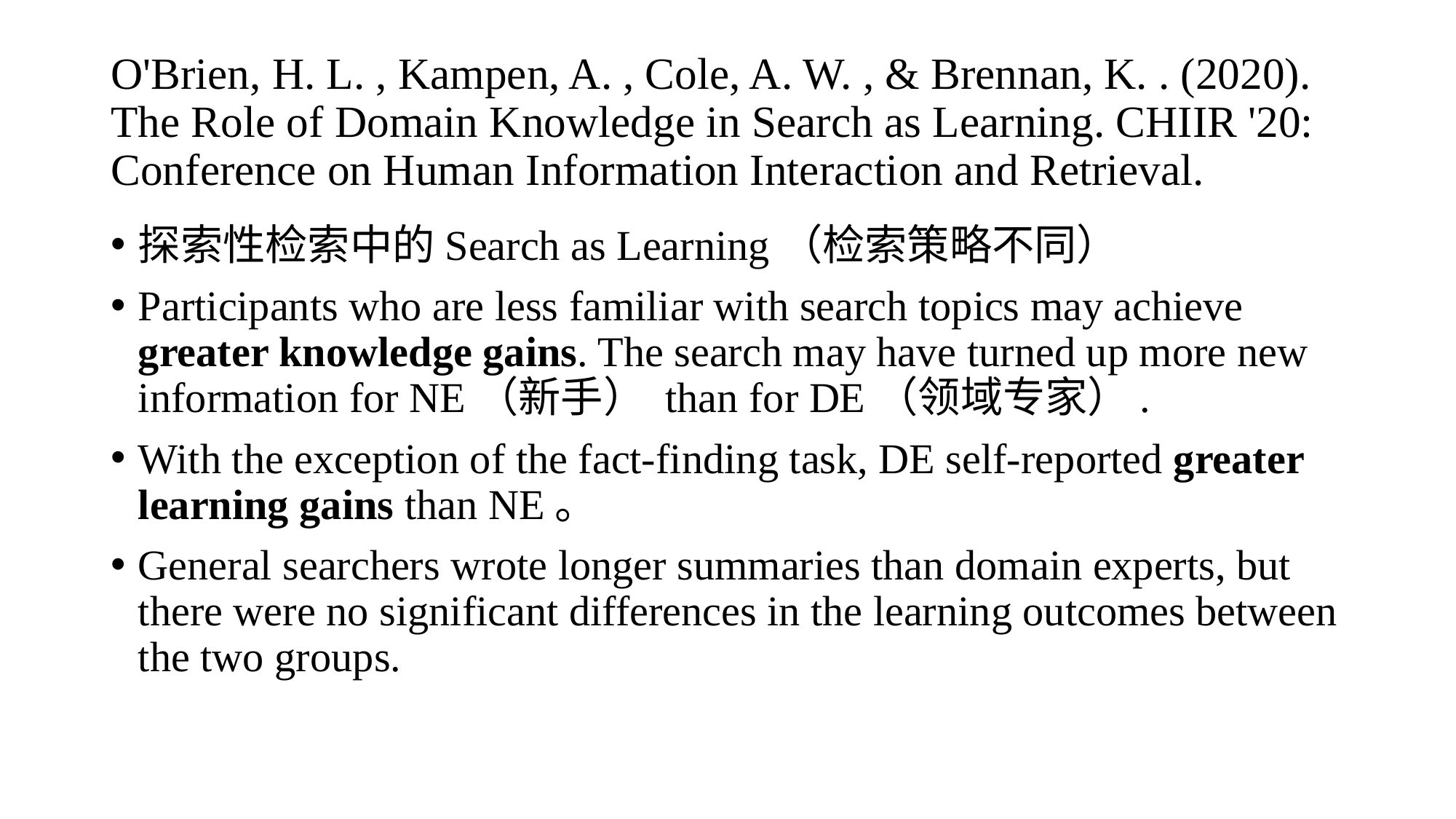

# O'Brien, H. L. , Kampen, A. , Cole, A. W. , & Brennan, K. . (2020). The Role of Domain Knowledge in Search as Learning. CHIIR '20: Conference on Human Information Interaction and Retrieval.
探索性检索中的Search as Learning（检索策略不同）
Participants who are less familiar with search topics may achieve greater knowledge gains. The search may have turned up more new information for NE（新手） than for DE（领域专家）.
With the exception of the fact-finding task, DE self-reported greater learning gains than NE。
General searchers wrote longer summaries than domain experts, but there were no significant differences in the learning outcomes between the two groups.